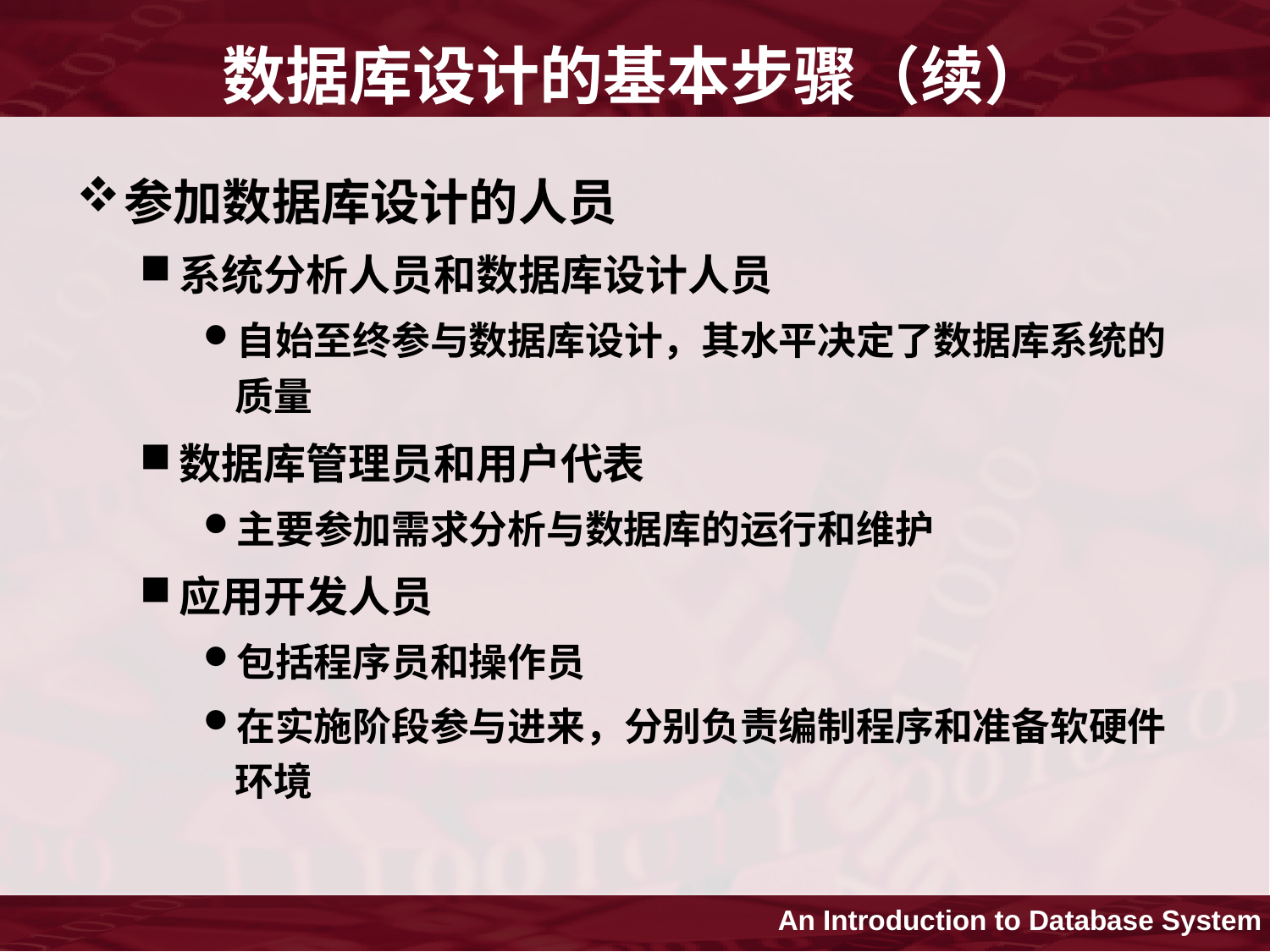

# 数据库设计的基本步骤（续）
参加数据库设计的人员
系统分析人员和数据库设计人员
自始至终参与数据库设计，其水平决定了数据库系统的质量
数据库管理员和用户代表
主要参加需求分析与数据库的运行和维护
应用开发人员
包括程序员和操作员
在实施阶段参与进来，分别负责编制程序和准备软硬件环境